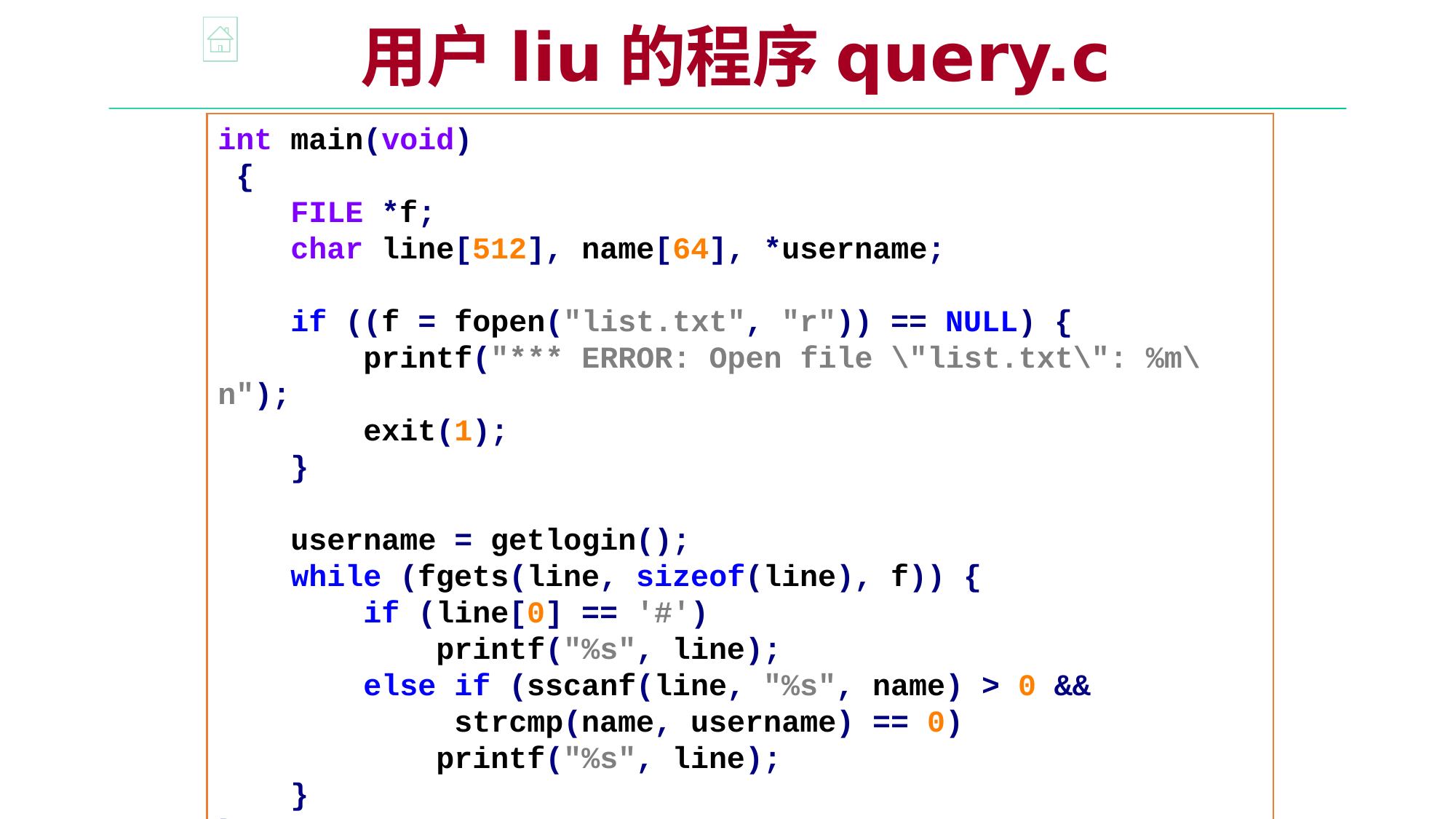

用户liu的程序query.c

int main(void)
 {
    FILE *f;
    char line[512], name[64], *username;

    if ((f = fopen("list.txt", "r")) == NULL) {
        printf("*** ERROR: Open file \"list.txt\": %m\n");
        exit(1);
    }

    username = getlogin();
    while (fgets(line, sizeof(line), f)) {
        if (line[0] == '#')
            printf("%s", line);
        else if (sscanf(line, "%s", name) > 0 &&
             strcmp(name, username) == 0)
            printf("%s", line);
    }
}